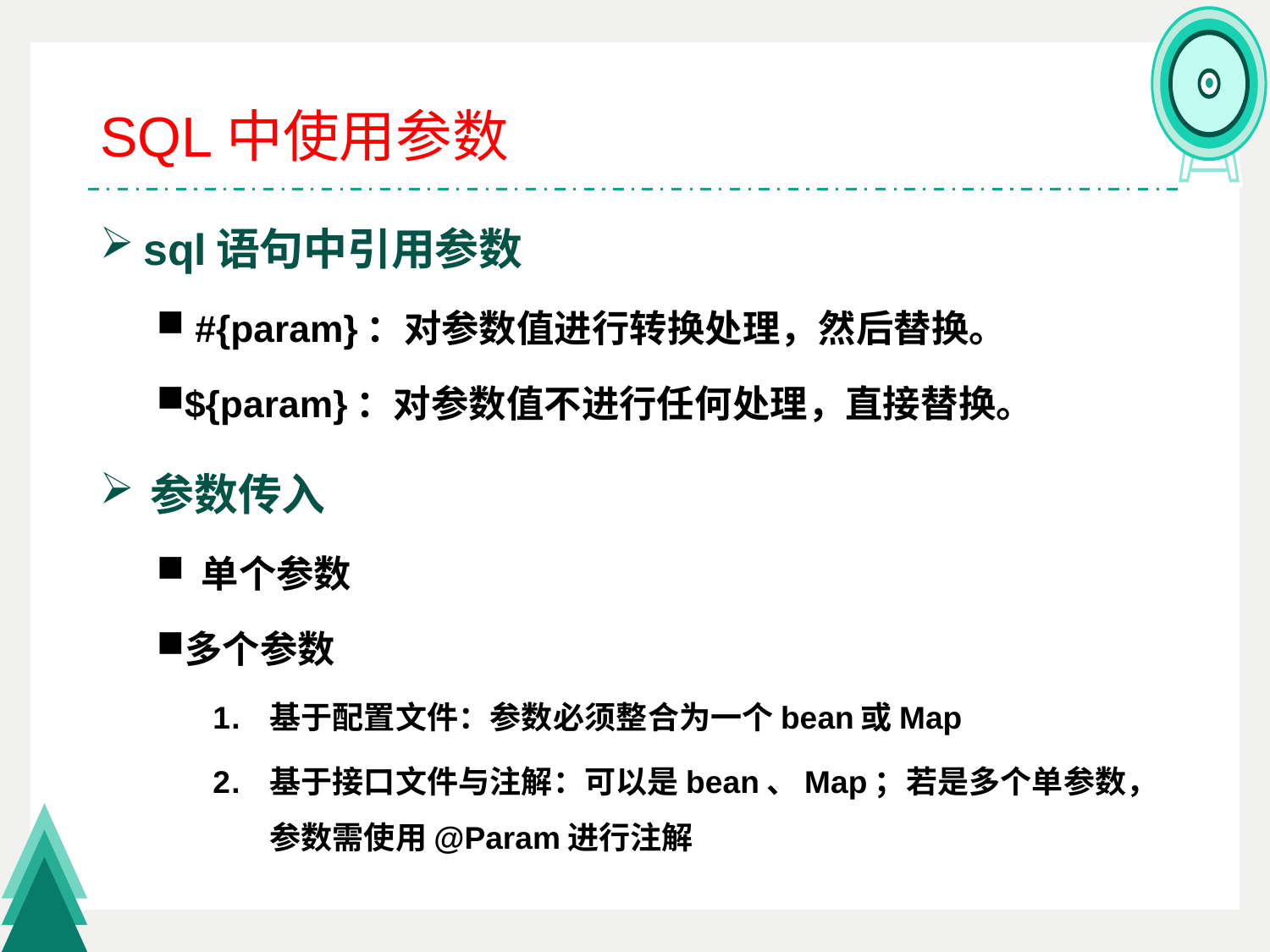

# SQL中使用参数
 sql语句中引用参数
 #{param}：对参数值进行转换处理，然后替换。
${param}：对参数值不进行任何处理，直接替换。
 参数传入
 单个参数
多个参数
基于配置文件：参数必须整合为一个bean或Map
基于接口文件与注解：可以是bean、Map；若是多个单参数，参数需使用@Param进行注解